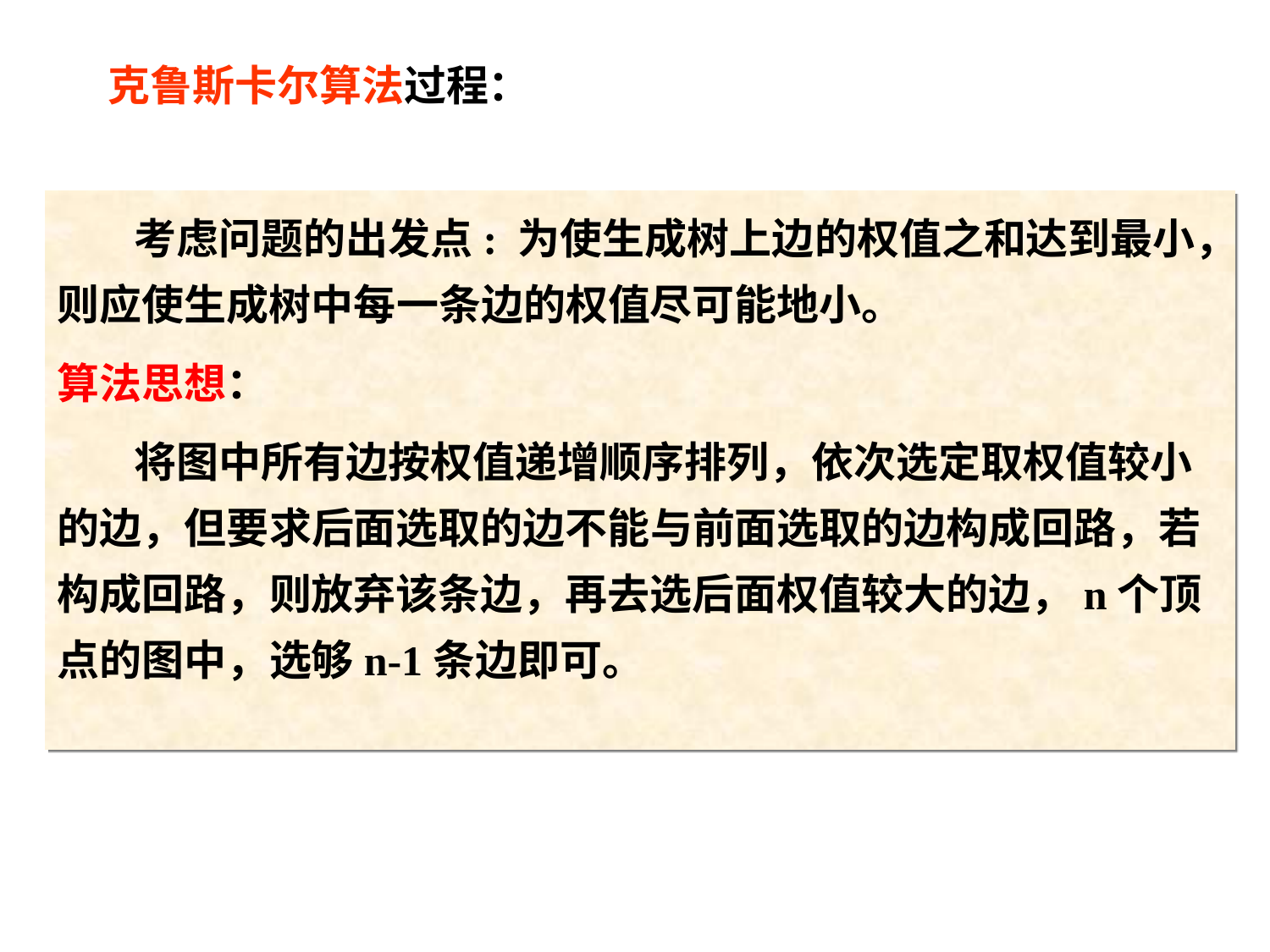

克鲁斯卡尔算法过程：
       考虑问题的出发点: 为使生成树上边的权值之和达到最小，则应使生成树中每一条边的权值尽可能地小。
算法思想：
       将图中所有边按权值递增顺序排列，依次选定取权值较小的边，但要求后面选取的边不能与前面选取的边构成回路，若构成回路，则放弃该条边，再去选后面权值较大的边，n个顶点的图中，选够n-1条边即可。